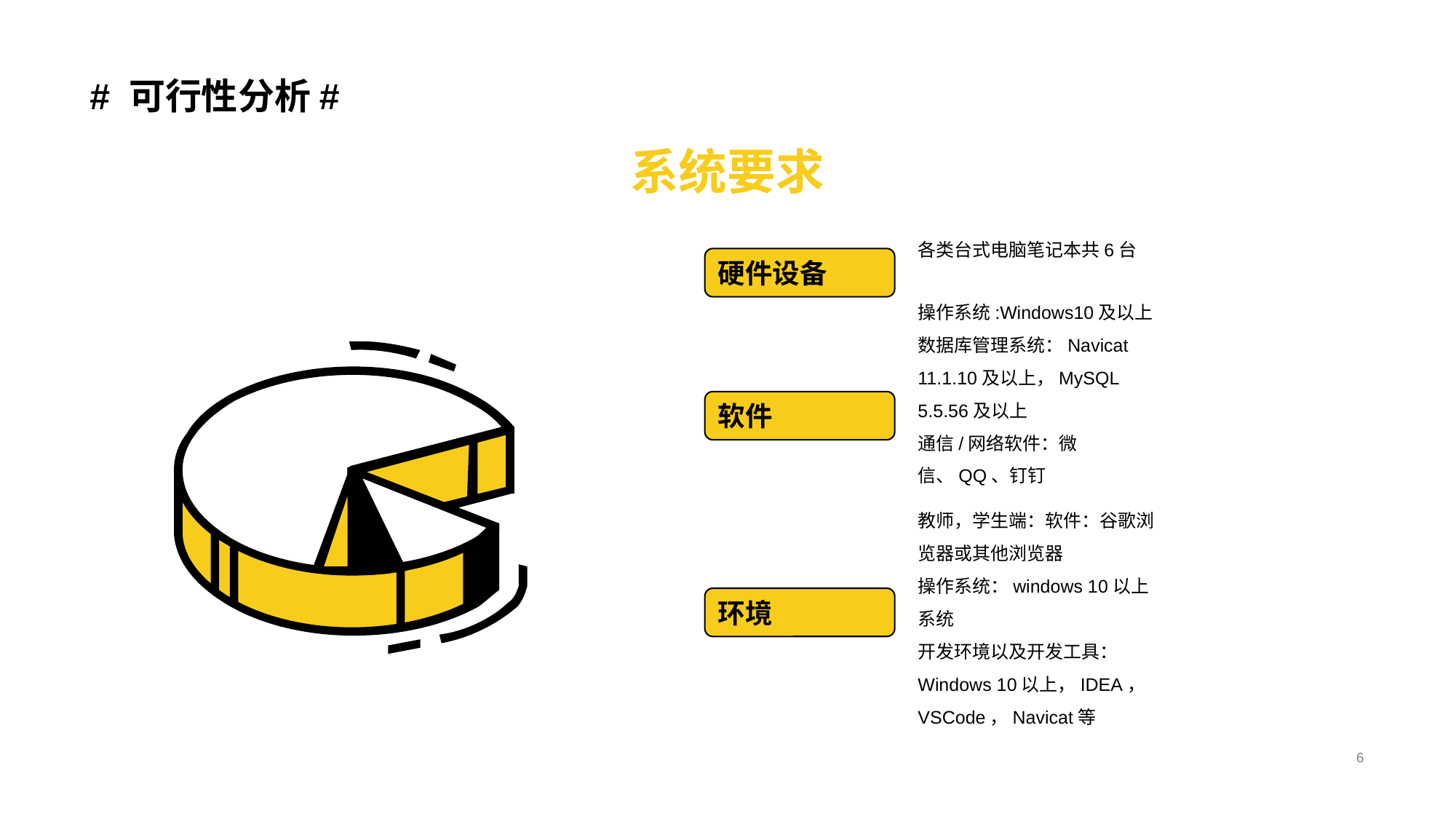

# # 可行性分析#
系统要求
各类台式电脑笔记本共6台
硬件设备
操作系统:Windows10及以上
数据库管理系统：Navicat 11.1.10及以上，MySQL 5.5.56及以上
通信/网络软件：微信、QQ、钉钉
软件

教师，学生端：软件：谷歌浏览器或其他浏览器
操作系统：windows 10以上系统
开发环境以及开发工具：Windows 10以上，IDEA，VSCode，Navicat等
环境
6